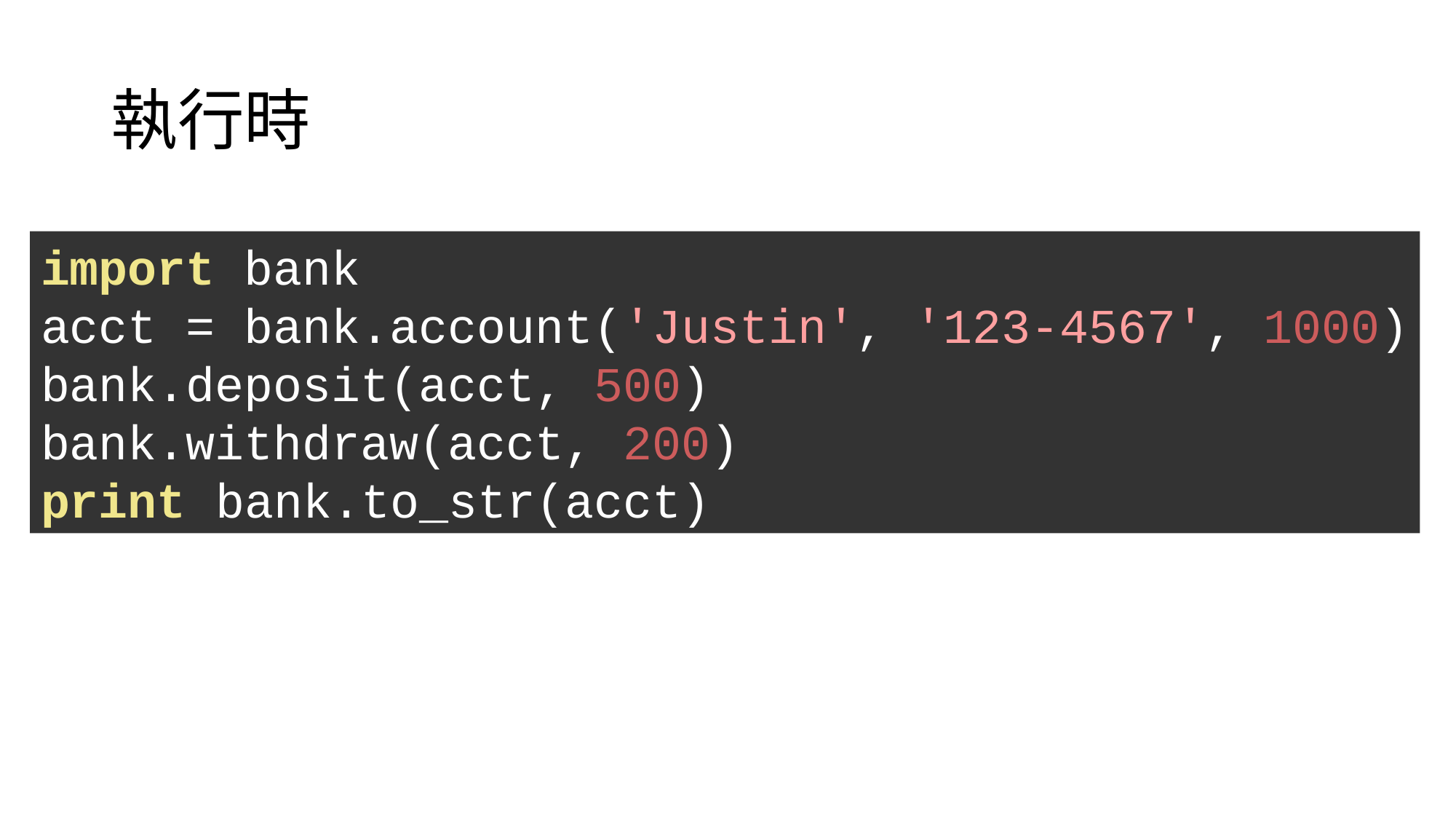

# 執行時
import bank
acct = bank.account('Justin', '123-4567', 1000)
bank.deposit(acct, 500)
bank.withdraw(acct, 200)
print bank.to_str(acct)